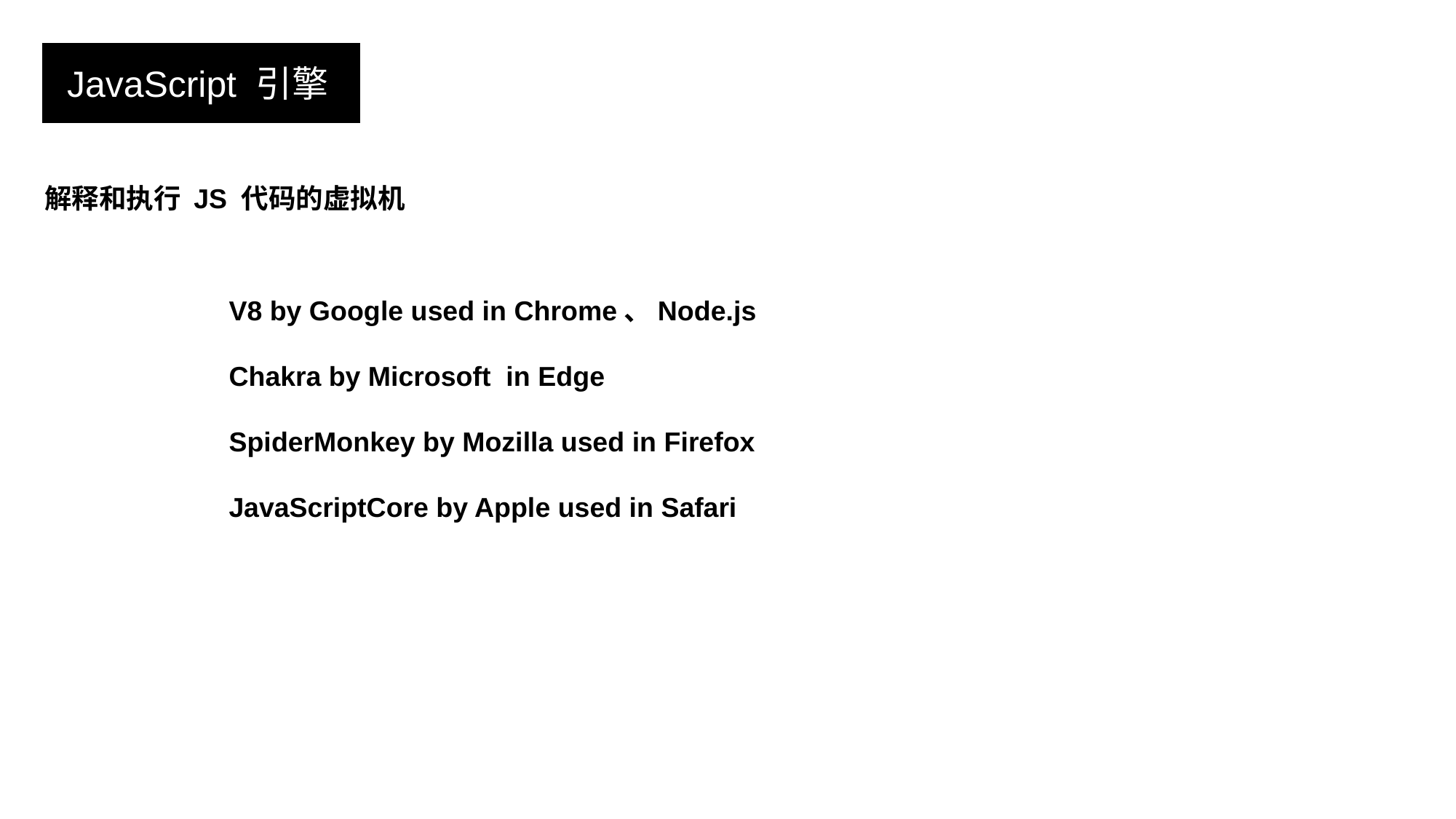

JavaScript 引擎
解释和执⾏ JS 代码的虚拟机
V8 by Google used in Chrome、Node.js

Chakra by Microsoft  in Edge

SpiderMonkey by Mozilla used in Firefox

JavaScriptCore by Apple used in Safari